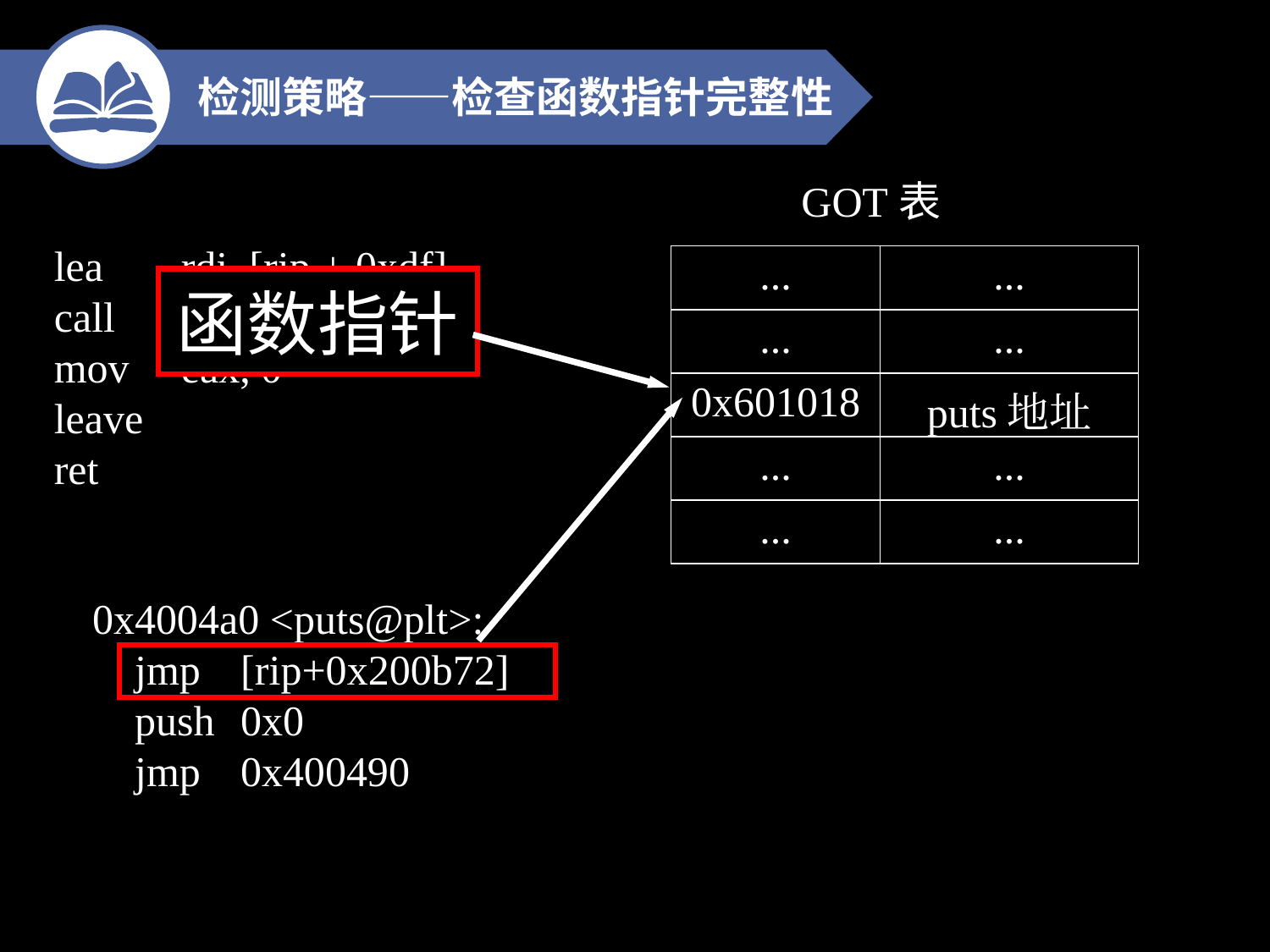

检测策略——检查函数指针完整性
GOT表
lea	rdi, [rip + 0xdf]
call	0x4004a0
mov	eax, 0
leave
ret
| ... | ... |
| --- | --- |
| ... | ... |
| 0x601018 | puts地址 |
| ... | ... |
| ... | ... |

函数指针

0x4004a0 <puts@plt>:
    jmp	  [rip+0x200b72]
    push	  0x0
    jmp	  0x400490